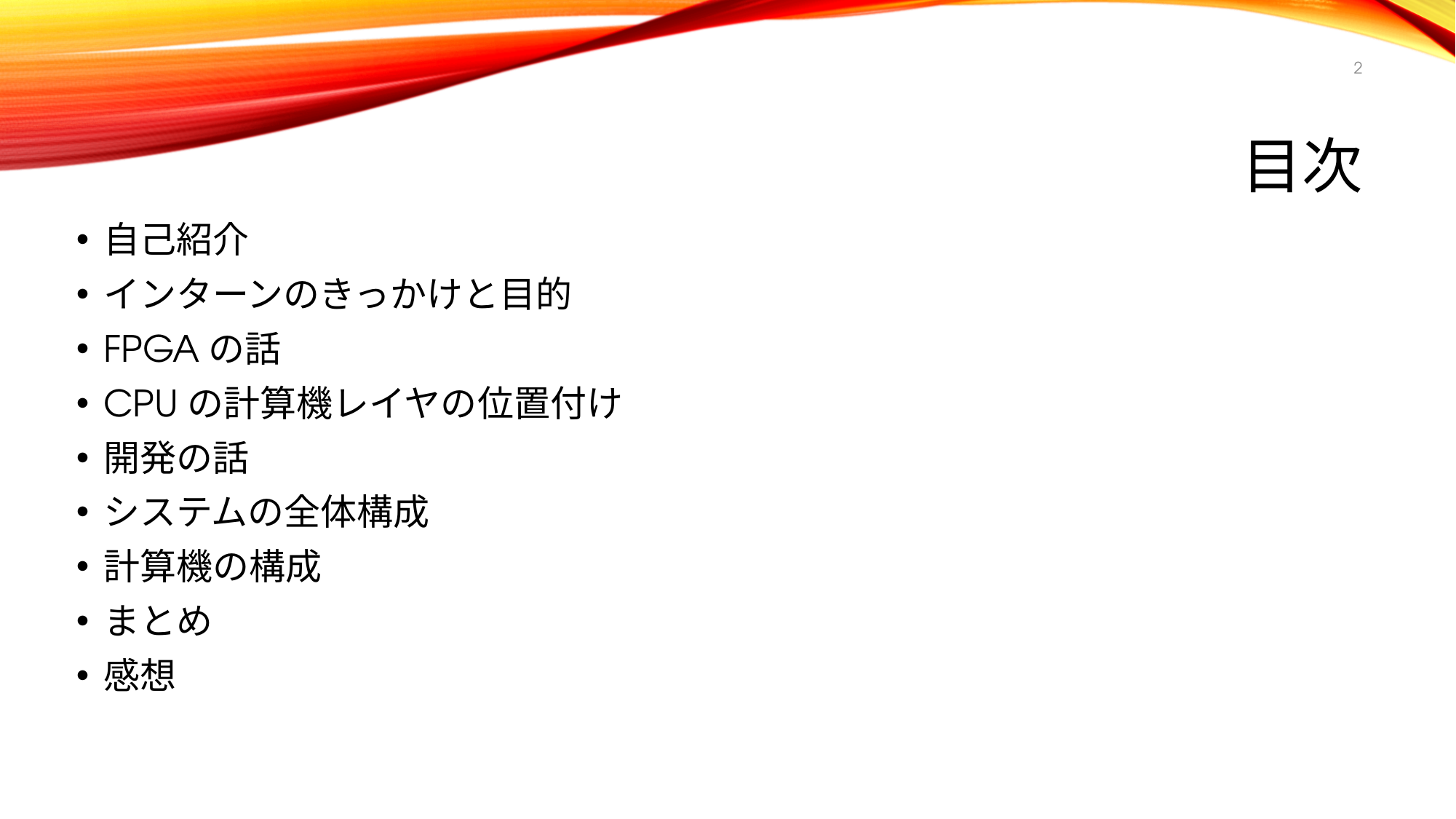

2
# 目次
自己紹介
インターンのきっかけと目的
FPGAの話
CPUの計算機レイヤの位置付け
開発の話
システムの全体構成
計算機の構成
まとめ
感想